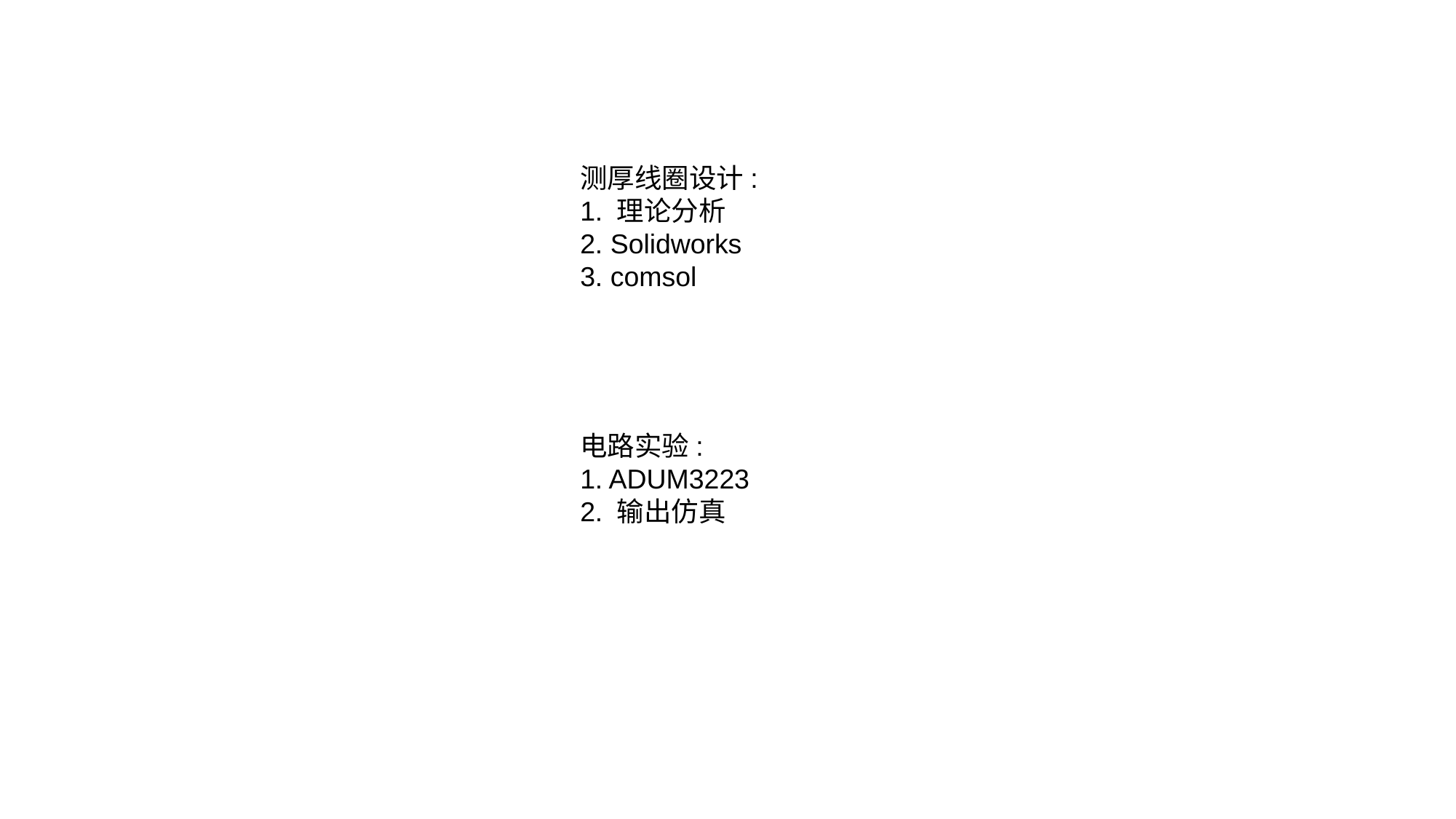

测厚线圈设计:
1. 理论分析
2. Solidworks
3. comsol
电路实验:
1. ADUM3223
2. 输出仿真